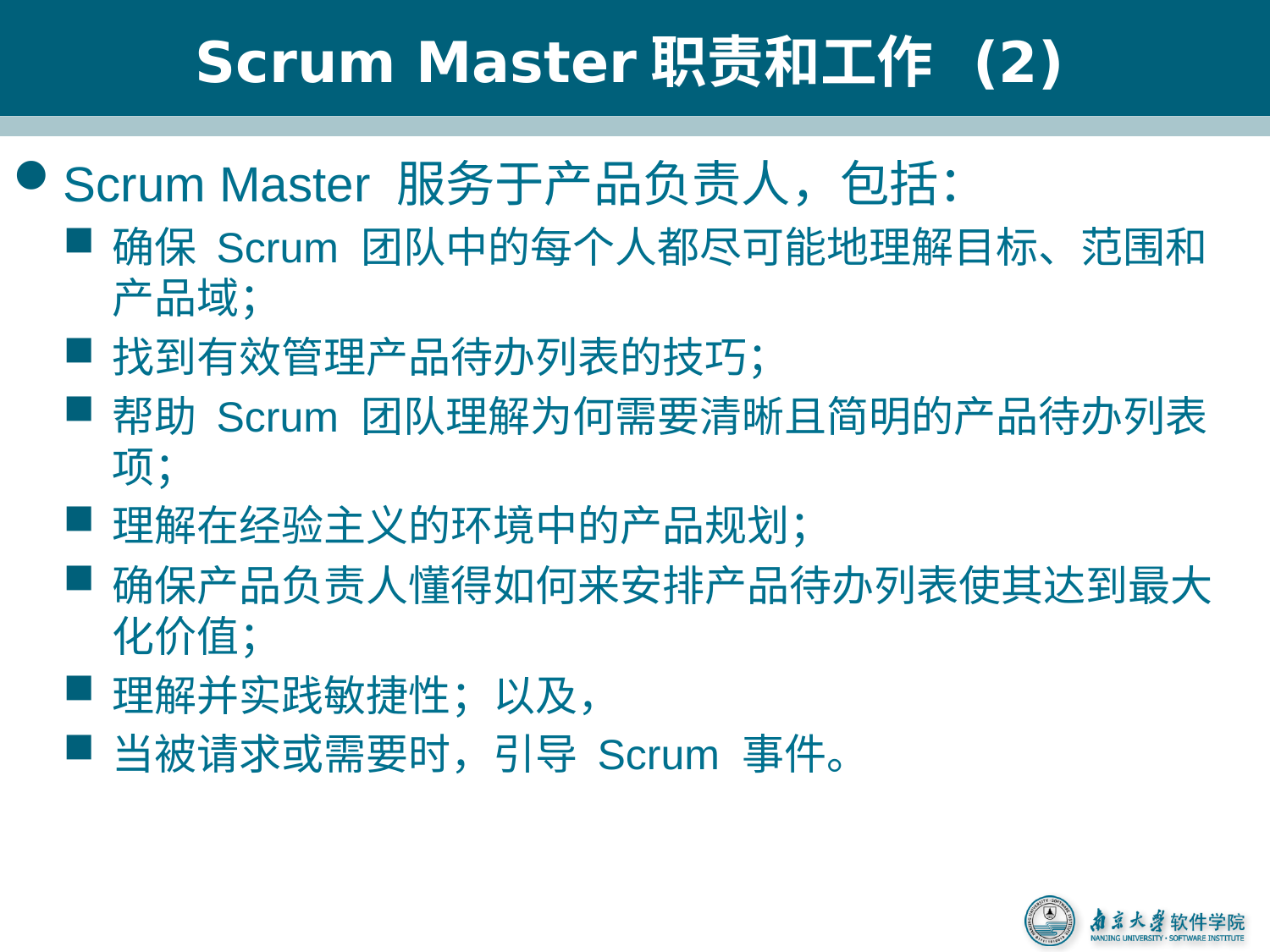

# Scrum Master职责和工作  (2)
Scrum Master 服务于产品负责人，包括：
确保 Scrum 团队中的每个人都尽可能地理解目标、范围和产品域；
找到有效管理产品待办列表的技巧；
帮助 Scrum 团队理解为何需要清晰且简明的产品待办列表项；
理解在经验主义的环境中的产品规划；
确保产品负责人懂得如何来安排产品待办列表使其达到最大化价值；
理解并实践敏捷性；以及，
当被请求或需要时，引导 Scrum 事件。